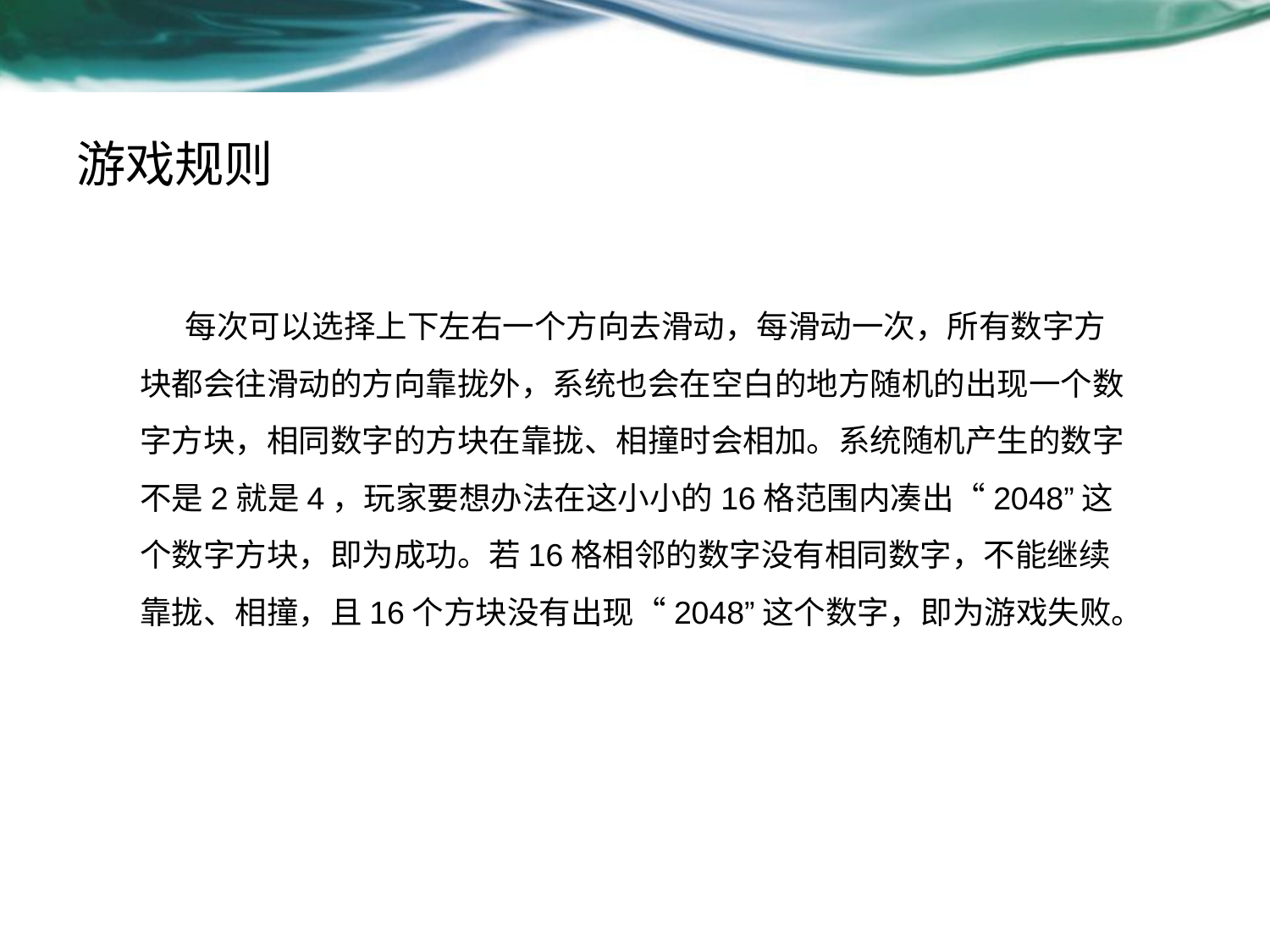

# 游戏规则
     每次可以选择上下左右一个方向去滑动，每滑动一次，所有数字方块都会往滑动的方向靠拢外，系统也会在空白的地方随机的出现一个数字方块，相同数字的方块在靠拢、相撞时会相加。系统随机产生的数字不是2就是4，玩家要想办法在这小小的16格范围内凑出“2048”这个数字方块，即为成功。若16格相邻的数字没有相同数字，不能继续靠拢、相撞，且16个方块没有出现“2048”这个数字，即为游戏失败。